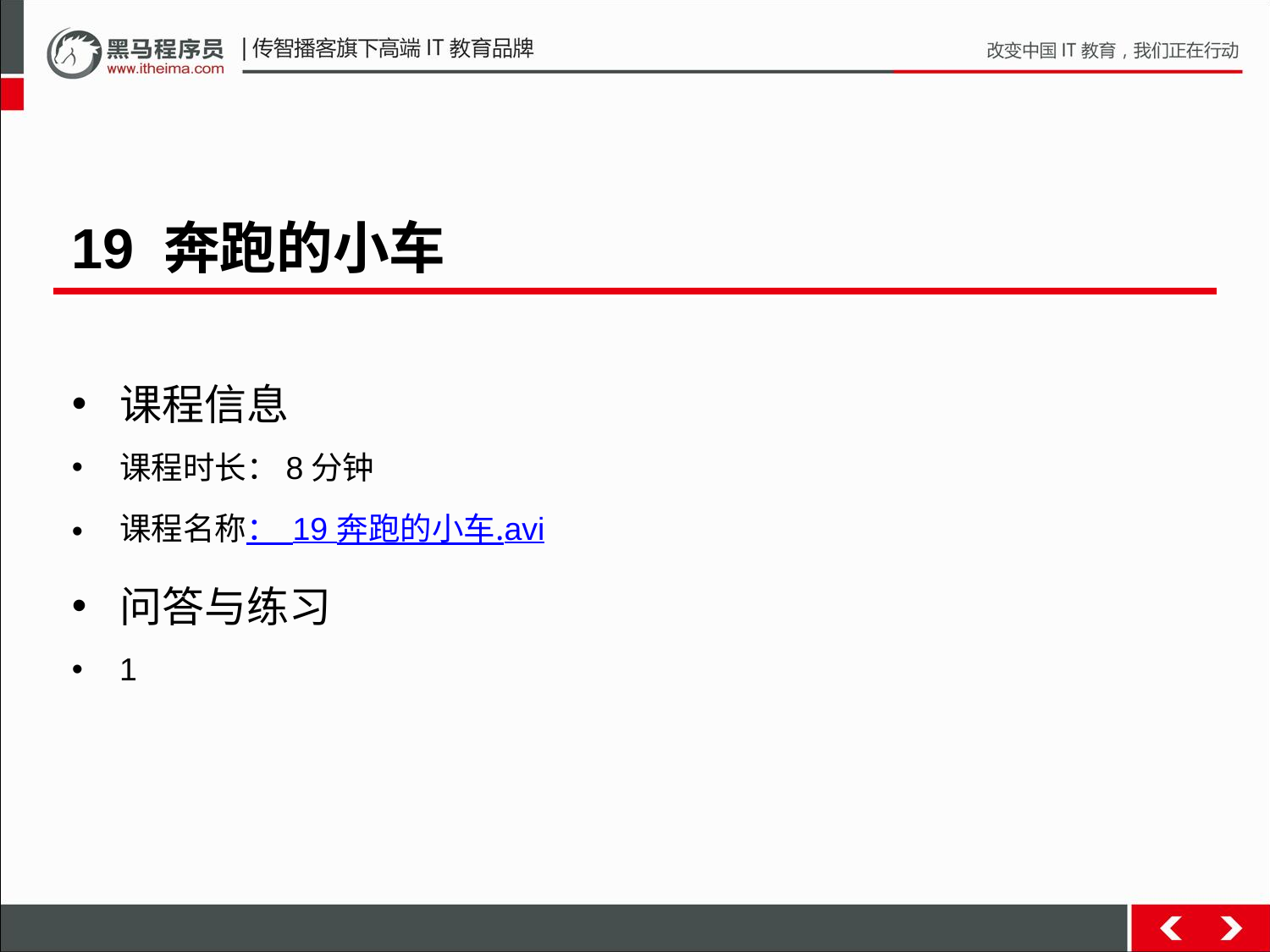

19 奔跑的小车
课程信息
课程时长：8分钟
课程名称：  19 奔跑的小车.avi
问答与练习
1